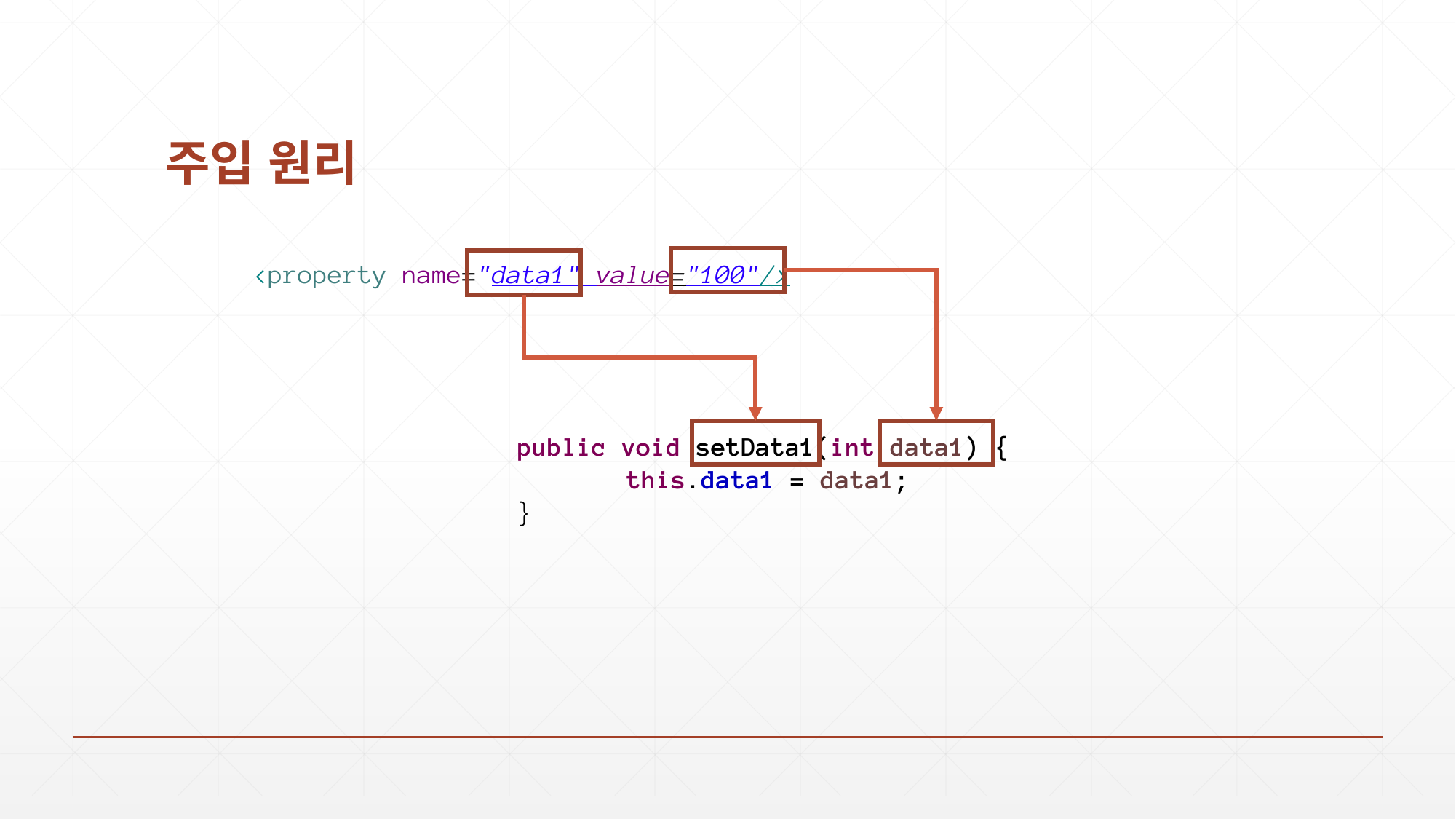

# 주입 원리

<property name="data1" value="100"/>

public void setData1(int data1) {
	this.data1 = data1;
}